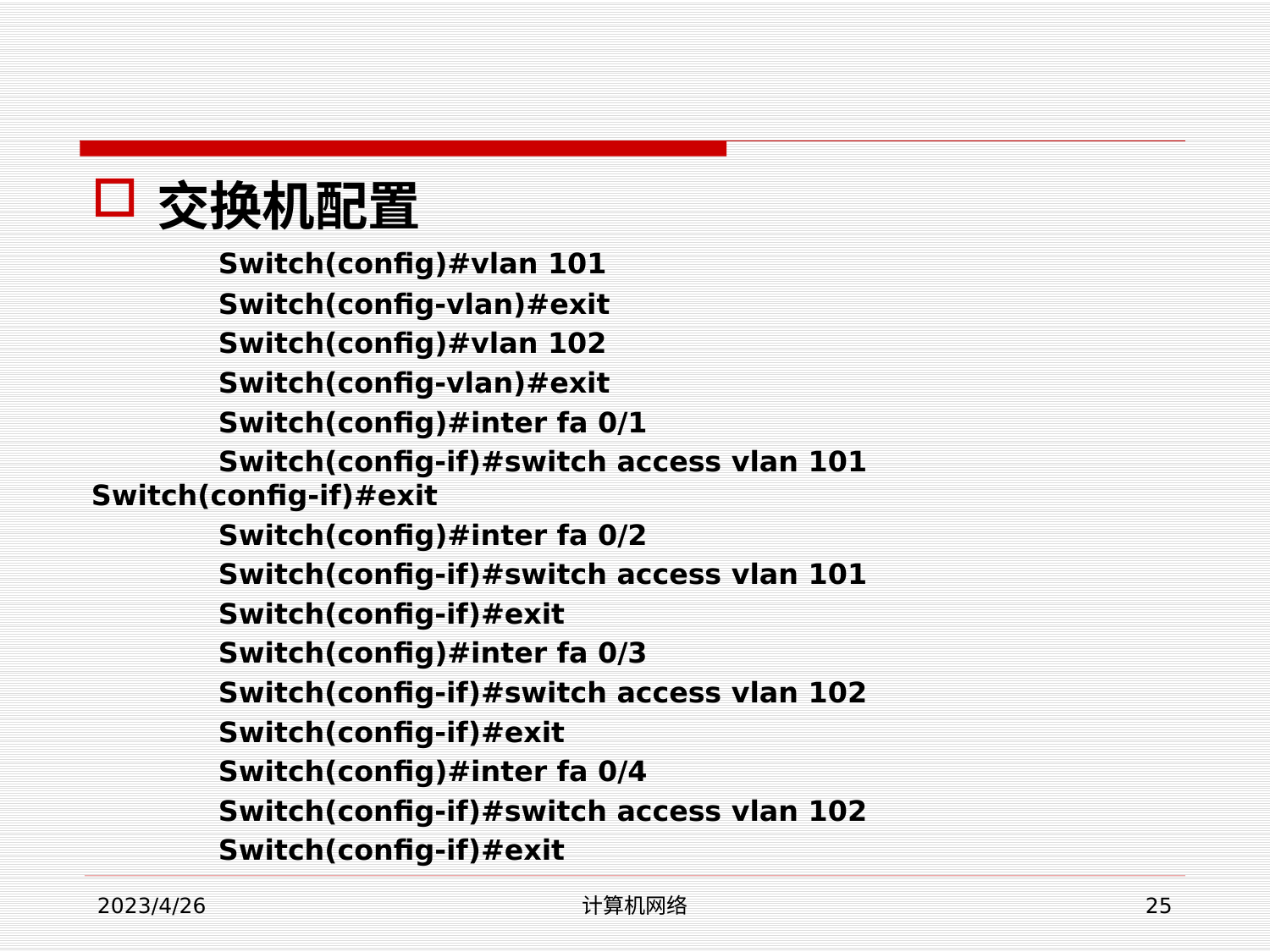

#
交换机配置
	Switch(config)#vlan 101
	Switch(config-vlan)#exit
	Switch(config)#vlan 102
	Switch(config-vlan)#exit
	Switch(config)#inter fa 0/1
	Switch(config-if)#switch access vlan 101	Switch(config-if)#exit
	Switch(config)#inter fa 0/2
	Switch(config-if)#switch access vlan 101
	Switch(config-if)#exit
	Switch(config)#inter fa 0/3
	Switch(config-if)#switch access vlan 102
	Switch(config-if)#exit
	Switch(config)#inter fa 0/4
	Switch(config-if)#switch access vlan 102
	Switch(config-if)#exit

2023/4/26
计算机网络
25